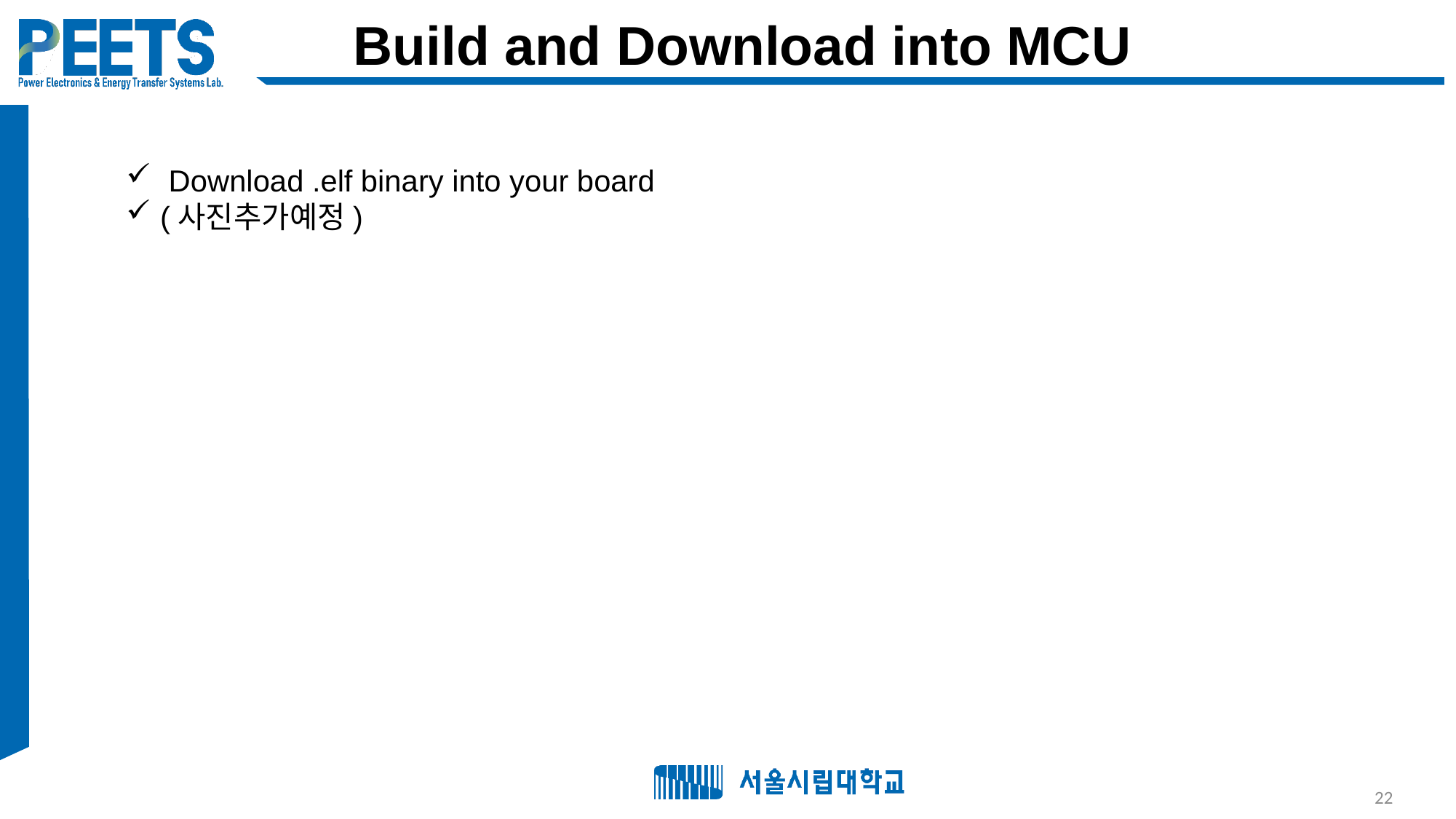

# Build and Download into MCU
 Download .elf binary into your board
(사진추가예정)

22